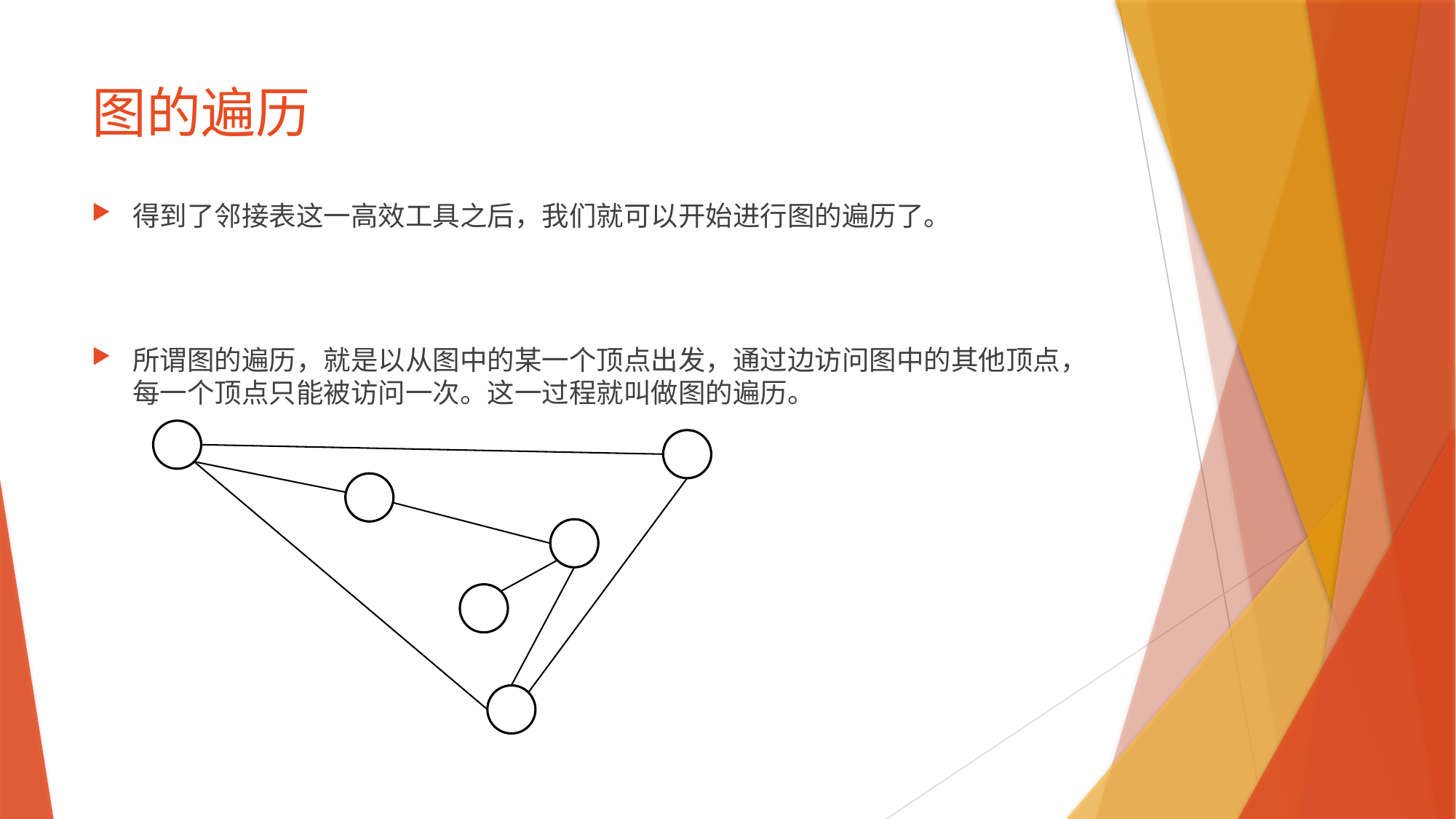

# 图的遍历
得到了邻接表这一高效工具之后，我们就可以开始进行图的遍历了。

所谓图的遍历，就是以从图中的某一个顶点出发，通过边访问图中的其他顶点，每一个顶点只能被访问一次。这一过程就叫做图的遍历。